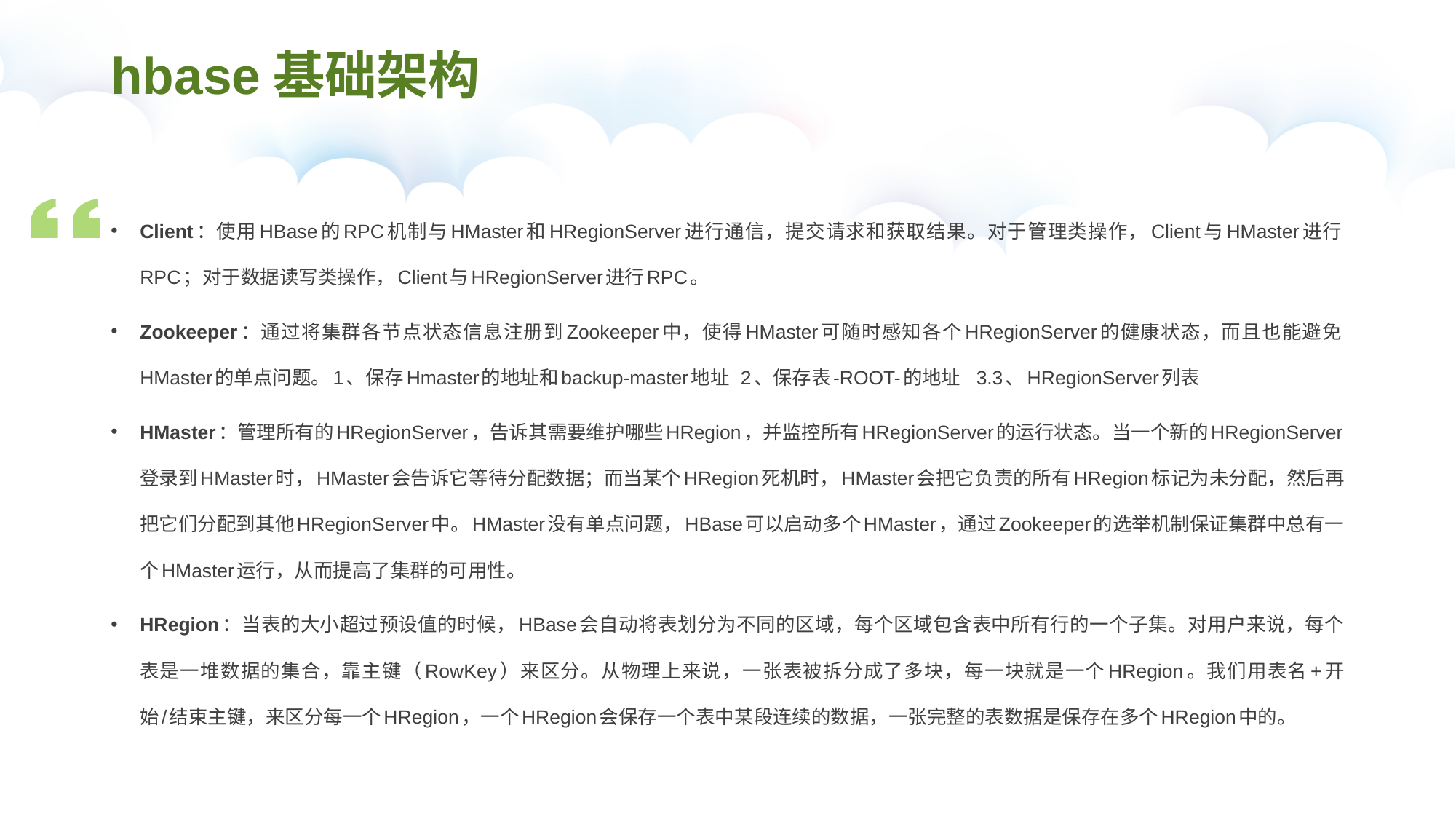

# hbase基础架构
Client：使用HBase的RPC机制与HMaster和HRegionServer进行通信，提交请求和获取结果。对于管理类操作，Client与HMaster进行RPC；对于数据读写类操作，Client与HRegionServer进行RPC。
Zookeeper：通过将集群各节点状态信息注册到Zookeeper中，使得HMaster可随时感知各个HRegionServer的健康状态，而且也能避免HMaster的单点问题。1、保存Hmaster的地址和backup-master地址  2、保存表-ROOT-的地址   3.3、HRegionServer列表
HMaster：管理所有的HRegionServer，告诉其需要维护哪些HRegion，并监控所有HRegionServer的运行状态。当一个新的HRegionServer登录到HMaster时，HMaster会告诉它等待分配数据；而当某个HRegion死机时，HMaster会把它负责的所有HRegion标记为未分配，然后再把它们分配到其他HRegionServer中。HMaster没有单点问题，HBase可以启动多个HMaster，通过Zookeeper的选举机制保证集群中总有一个HMaster运行，从而提高了集群的可用性。
HRegion：当表的大小超过预设值的时候，HBase会自动将表划分为不同的区域，每个区域包含表中所有行的一个子集。对用户来说，每个表是一堆数据的集合，靠主键（RowKey）来区分。从物理上来说，一张表被拆分成了多块，每一块就是一个HRegion。我们用表名+开始/结束主键，来区分每一个HRegion，一个HRegion会保存一个表中某段连续的数据，一张完整的表数据是保存在多个HRegion中的。